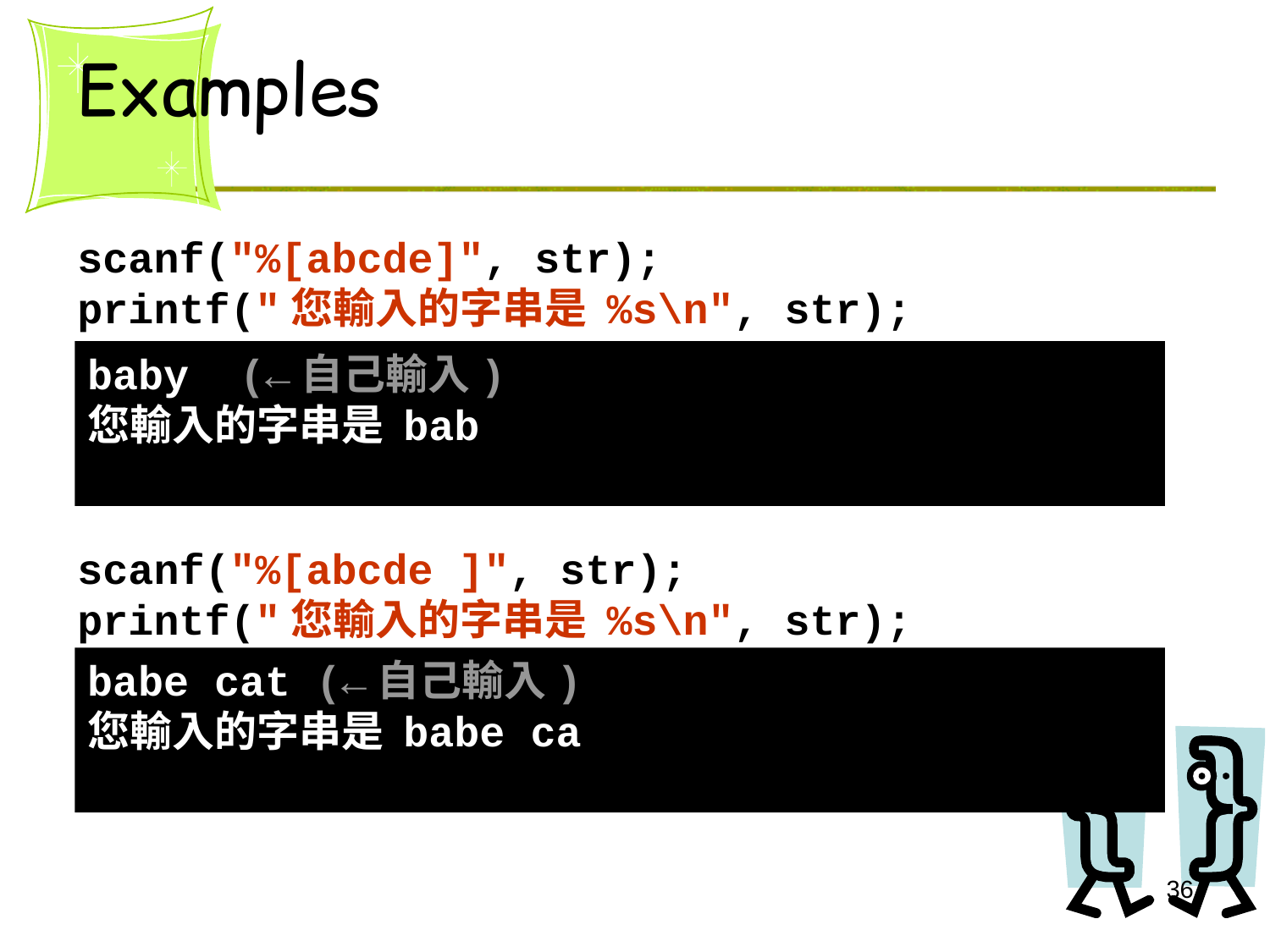

# Examples
scanf("%[abcde]", str);
printf("您輸入的字串是 %s\n", str);
baby  (←自己輸入)
您輸入的字串是 bab

scanf("%[abcde ]", str);
printf("您輸入的字串是 %s\n", str);
babe cat (←自己輸入)
您輸入的字串是 babe ca

36